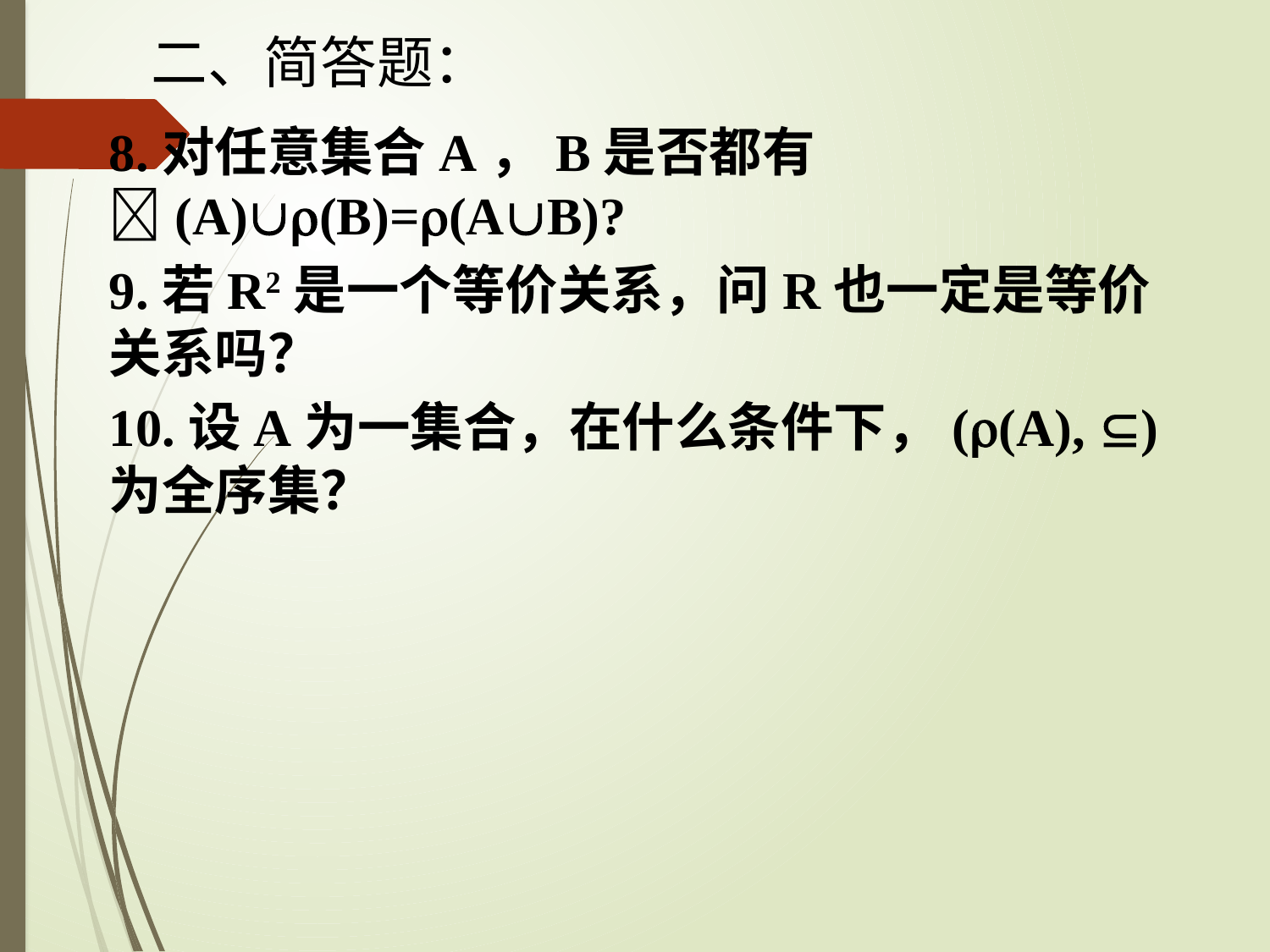

# 二、简答题：
8.对任意集合A，B是否都有ρ(A)∪ρ(B)=ρ(A∪B)?
9.若R2是一个等价关系，问R也一定是等价关系吗？
10.设A为一集合，在什么条件下，(ρ(A), ⊆)为全序集？